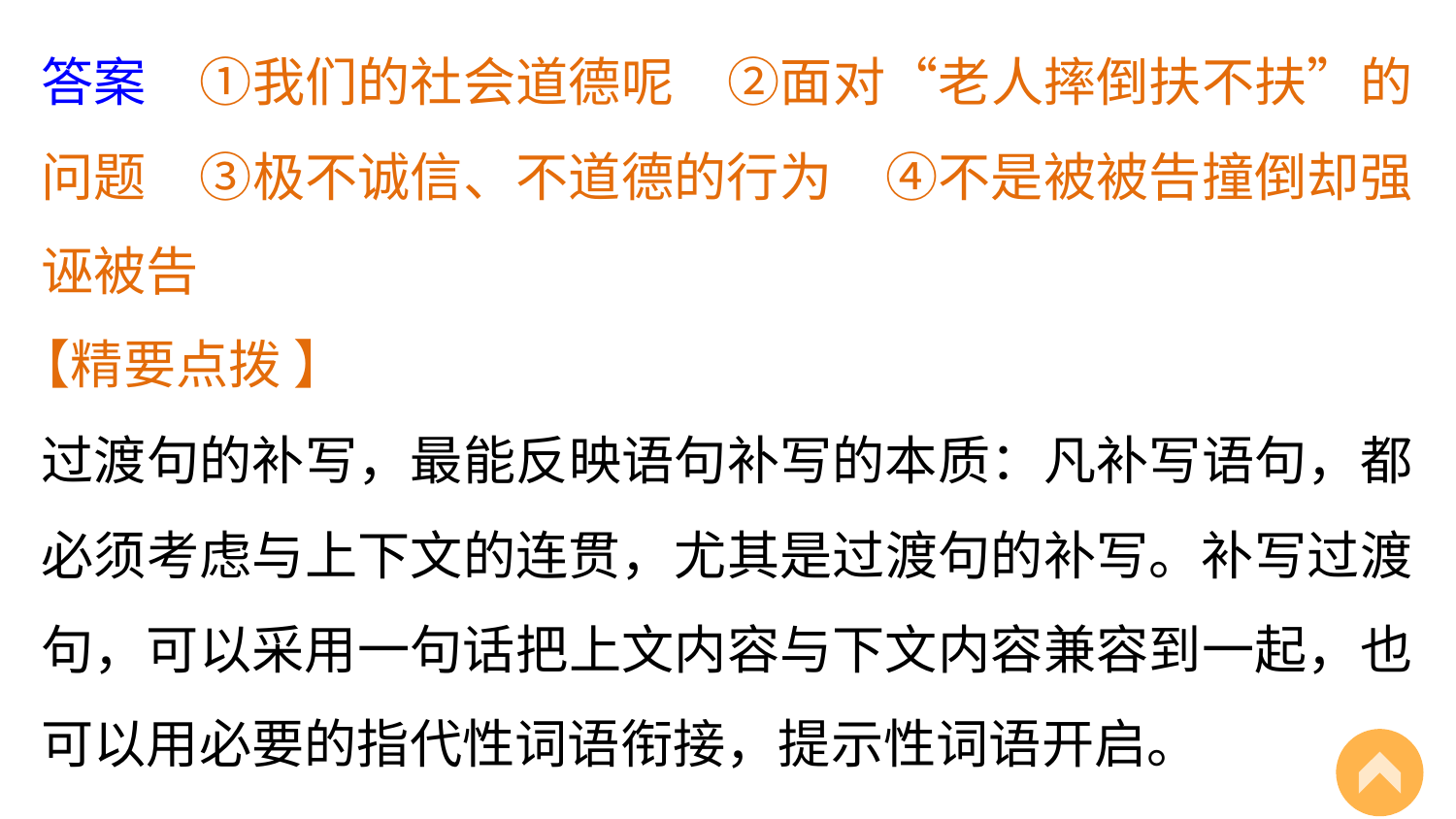

答案　①我们的社会道德呢　②面对“老人摔倒扶不扶”的问题　③极不诚信、不道德的行为　④不是被被告撞倒却强诬被告

过渡句的补写，最能反映语句补写的本质：凡补写语句，都必须考虑与上下文的连贯，尤其是过渡句的补写。补写过渡句，可以采用一句话把上文内容与下文内容兼容到一起，也可以用必要的指代性词语衔接，提示性词语开启。
【精要点拨 】